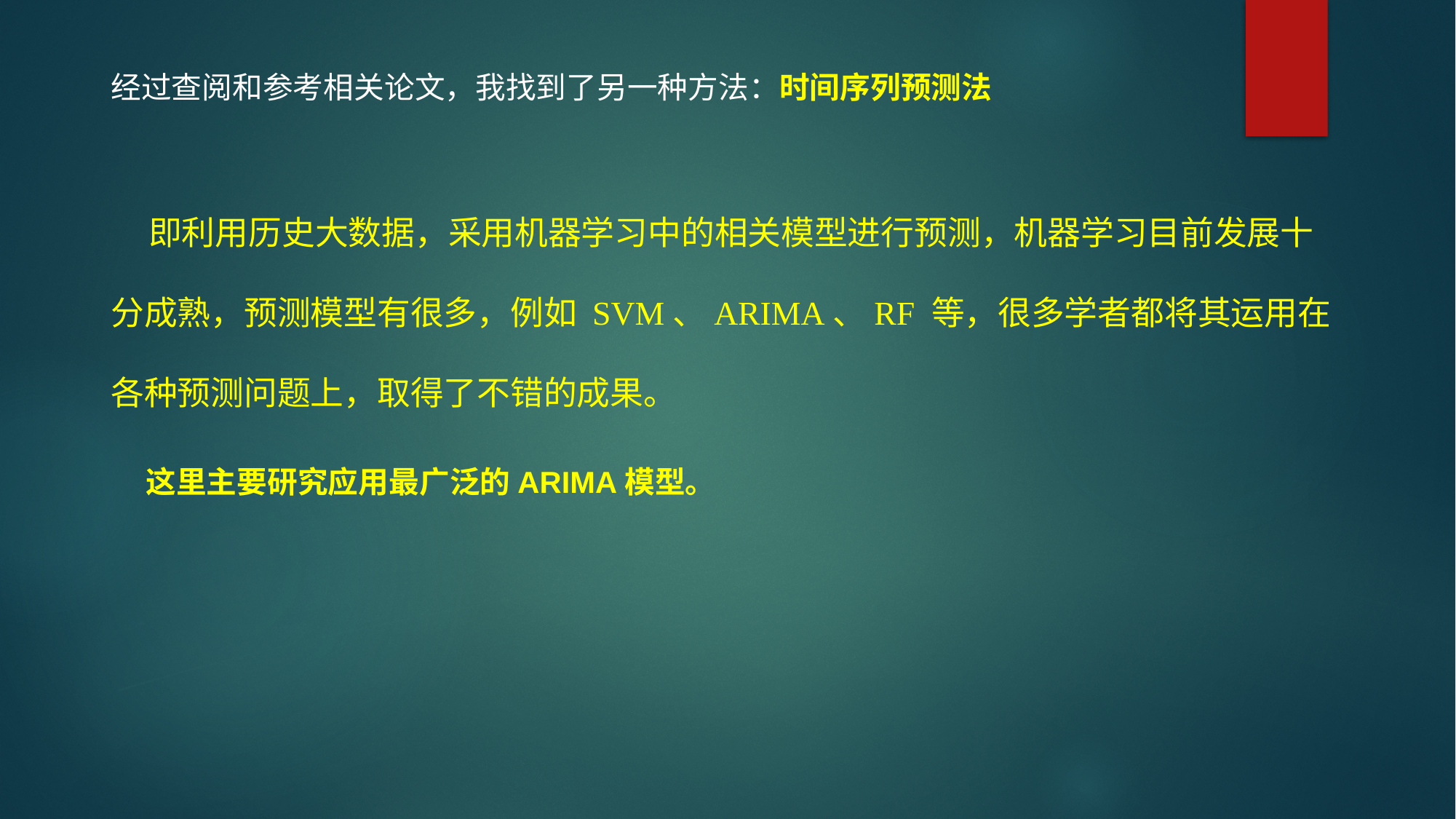

经过查阅和参考相关论文，我找到了另一种方法：时间序列预测法

    即利用历史大数据，采用机器学习中的相关模型进行预测，机器学习目前发展十分成熟，预测模型有很多，例如 SVM、ARIMA、RF 等，很多学者都将其运用在各种预测问题上，取得了不错的成果。
    这里主要研究应用最广泛的ARIMA模型。